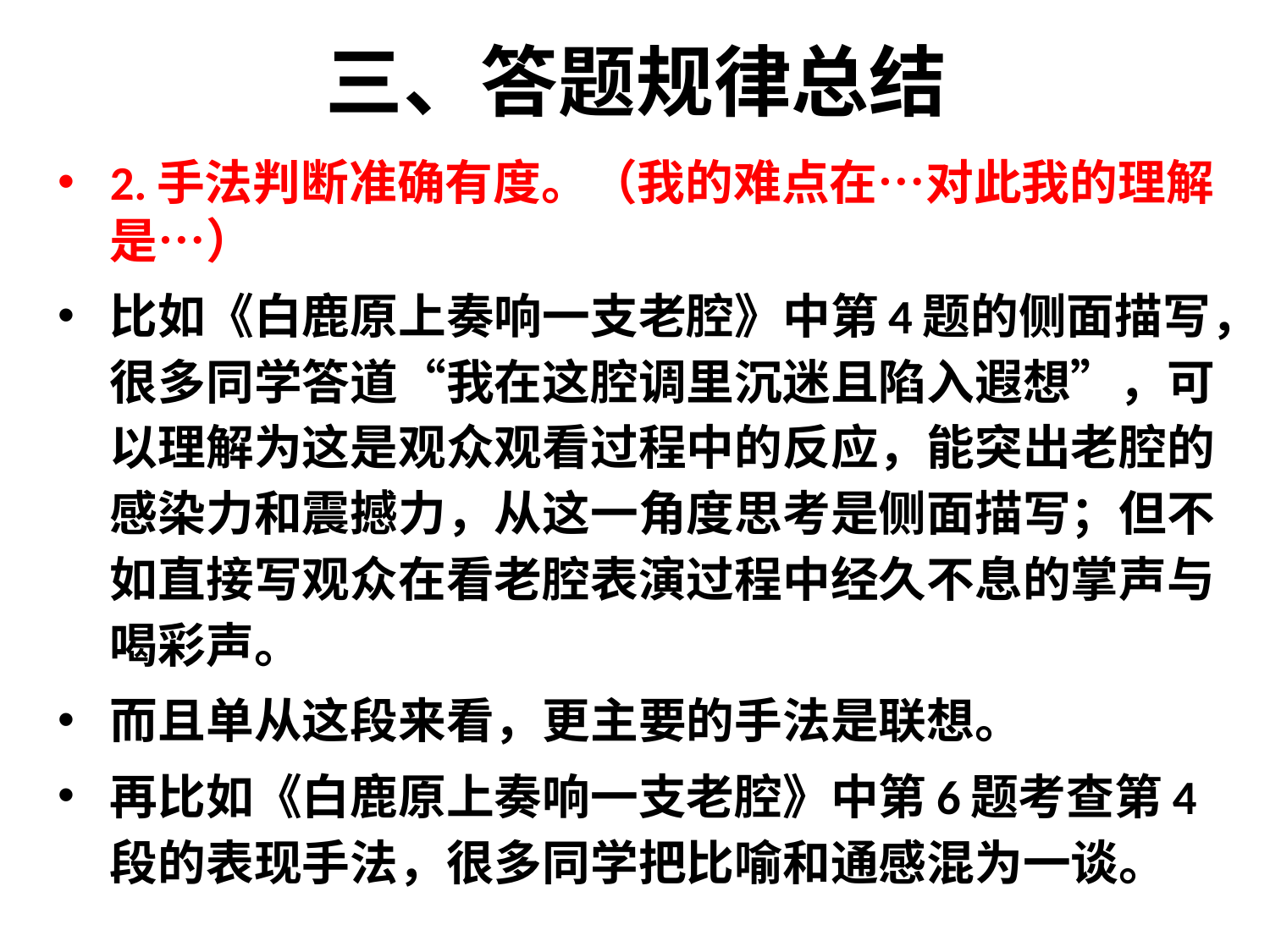

# 三、答题规律总结
2.手法判断准确有度。（我的难点在…对此我的理解是…）
比如《白鹿原上奏响一支老腔》中第4题的侧面描写，很多同学答道“我在这腔调里沉迷且陷入遐想”，可以理解为这是观众观看过程中的反应，能突出老腔的感染力和震撼力，从这一角度思考是侧面描写；但不如直接写观众在看老腔表演过程中经久不息的掌声与喝彩声。
而且单从这段来看，更主要的手法是联想。
再比如《白鹿原上奏响一支老腔》中第6题考查第4段的表现手法，很多同学把比喻和通感混为一谈。